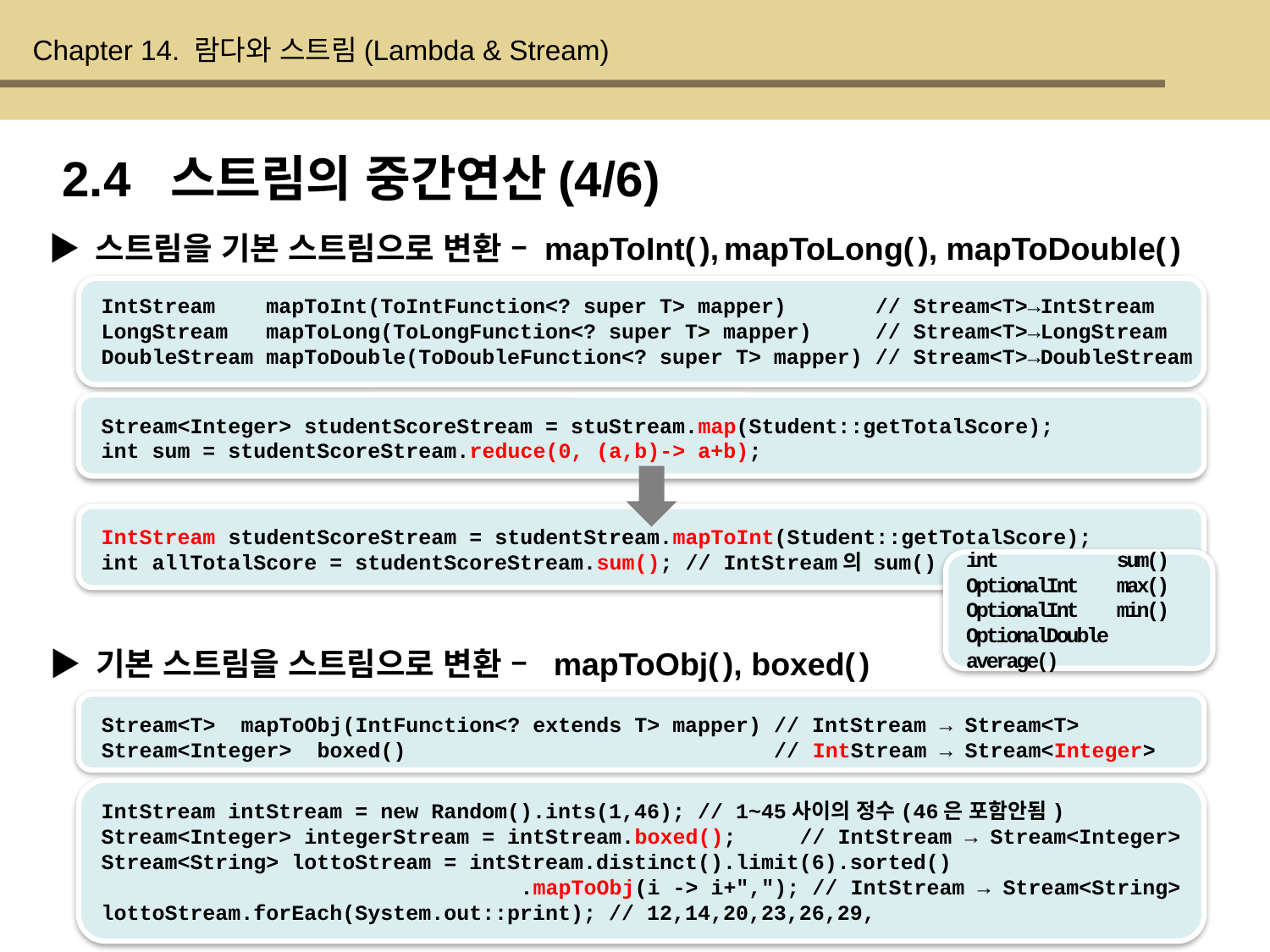

Chapter 14. 람다와 스트림(Lambda & Stream)

2.4  스트림의 중간연산(4/6)
▶ 스트림을 기본 스트림으로 변환 – mapToInt( ), mapToLong( ), mapToDouble( )

IntStream    mapToInt(ToIntFunction<? super T> mapper)       // Stream<T>→IntStream
LongStream   mapToLong(ToLongFunction<? super T> mapper)     // Stream<T>→LongStream
DoubleStream mapToDouble(ToDoubleFunction<? super T> mapper) // Stream<T>→DoubleStream

Stream<Integer> studentScoreStream = stuStream.map(Student::getTotalScore);
int sum = studentScoreStream.reduce(0, (a,b)-> a+b);

IntStream studentScoreStream = studentStream.mapToInt(Student::getTotalScore);
int allTotalScore = studentScoreStream.sum(); // IntStream의 sum()

int            sum()
OptionalInt    max()
OptionalInt    min()
OptionalDouble average()
▶ 기본 스트림을 스트림으로 변환 –  mapToObj( ), boxed( )

Stream<T>  mapToObj(IntFunction<? extends T> mapper) // IntStream → Stream<T>
Stream<Integer>  boxed()                             // IntStream → Stream<Integer>
IntStream intStream = new Random().ints(1,46); // 1~45사이의 정수(46은 포함안됨)
Stream<Integer> integerStream = intStream.boxed();     // IntStream → Stream<Integer>
Stream<String> lottoStream = intStream.distinct().limit(6).sorted()
                                 .mapToObj(i -> i+","); // IntStream → Stream<String>
lottoStream.forEach(System.out::print); // 12,14,20,23,26,29,